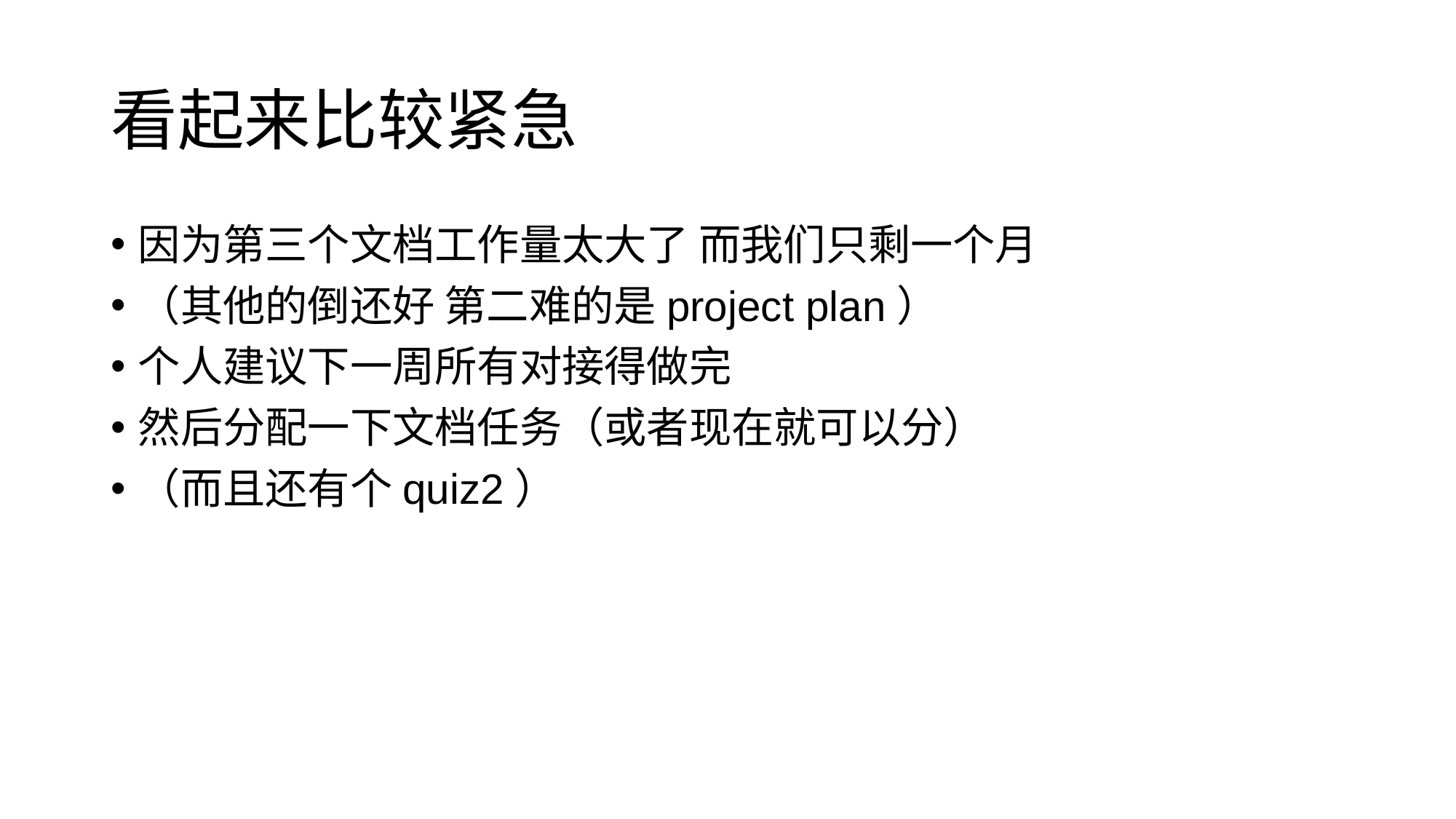

# 看起来比较紧急
因为第三个文档工作量太大了 而我们只剩一个月
（其他的倒还好 第二难的是project plan）
个人建议下一周所有对接得做完
然后分配一下文档任务（或者现在就可以分）
（而且还有个quiz2）